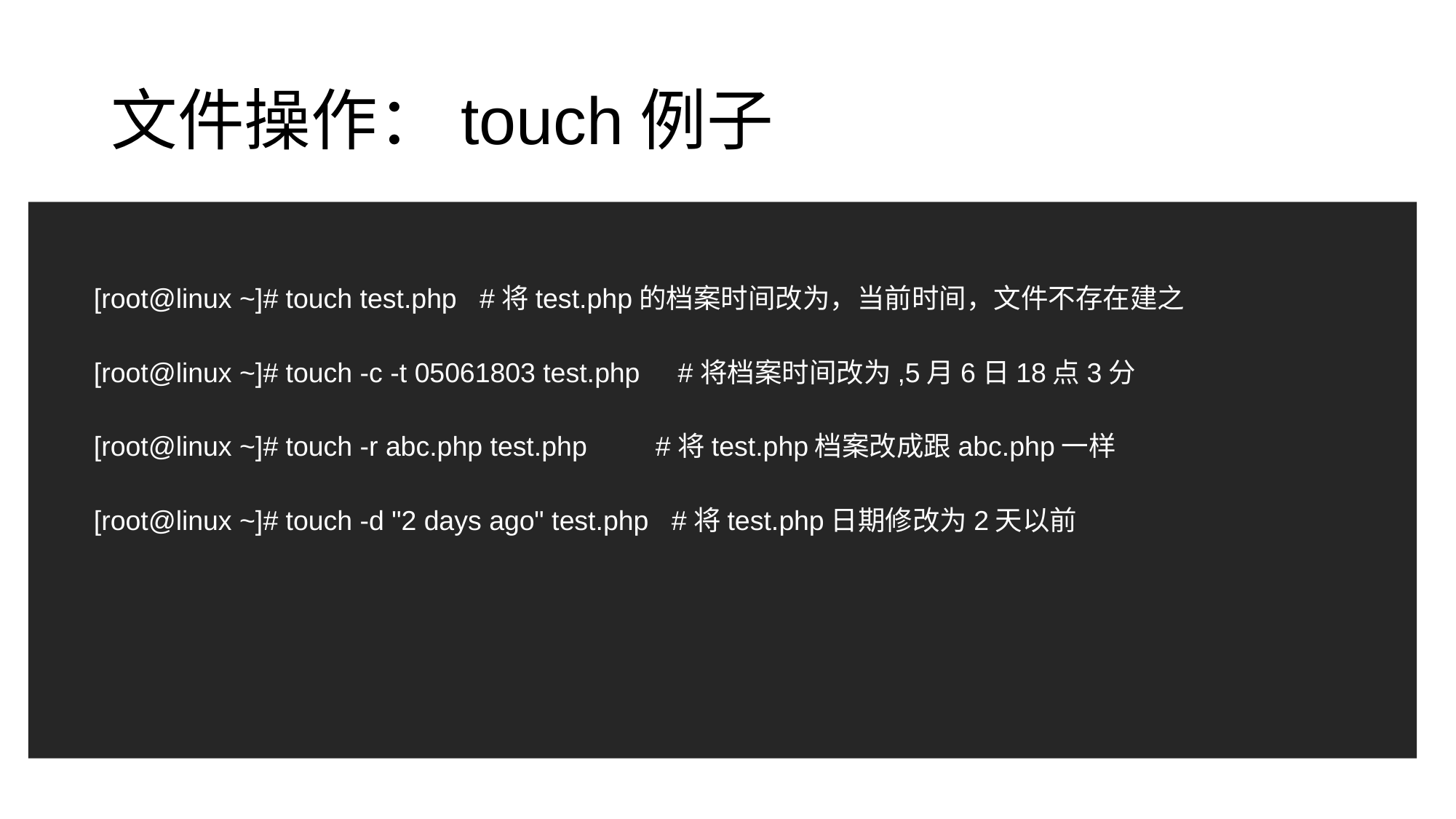

# 文件操作：touch例子

[root@linux ~]# touch test.php   #将test.php的档案时间改为，当前时间，文件不存在建之

[root@linux ~]# touch -c -t 05061803 test.php     #将档案时间改为,5月6日18点3分

[root@linux ~]# touch -r abc.php test.php         #将test.php档案改成跟abc.php一样

[root@linux ~]# touch -d "2 days ago" test.php   #将test.php日期修改为2天以前